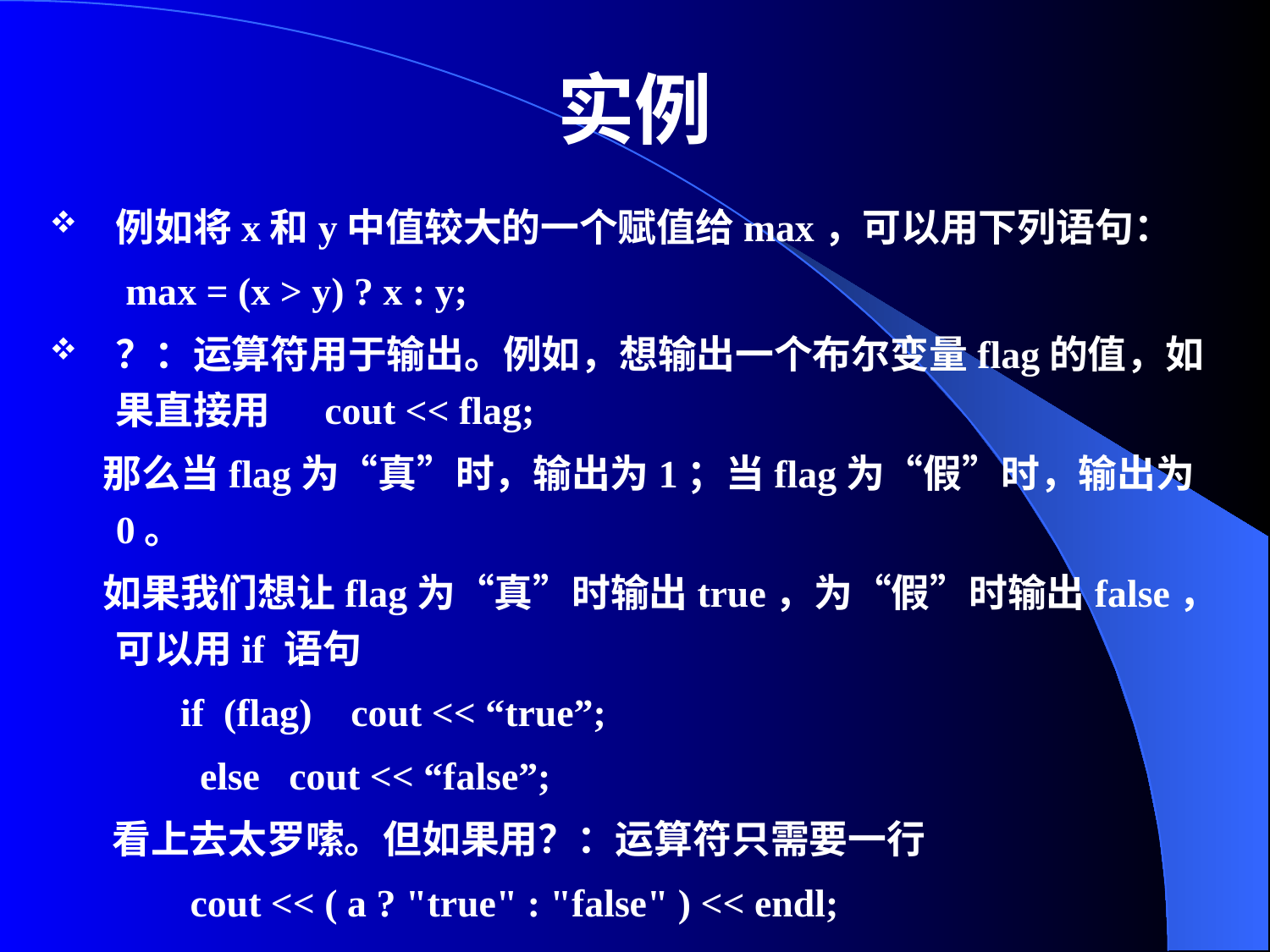

# 实例
例如将x和y中值较大的一个赋值给max，可以用下列语句：
	 max = (x > y) ? x : y;
？：运算符用于输出。例如，想输出一个布尔变量flag的值，如果直接用     cout << flag;
     那么当flag为“真”时，输出为1；当flag为“假”时，输出为0。
     如果我们想让flag为“真”时输出true，为“假”时输出false，可以用if 语句
     if  (flag)    cout << “true”;
       else   cout << “false”;
      看上去太罗嗦。但如果用？：运算符只需要一行
      cout << ( a ? "true" : "false" ) << endl;